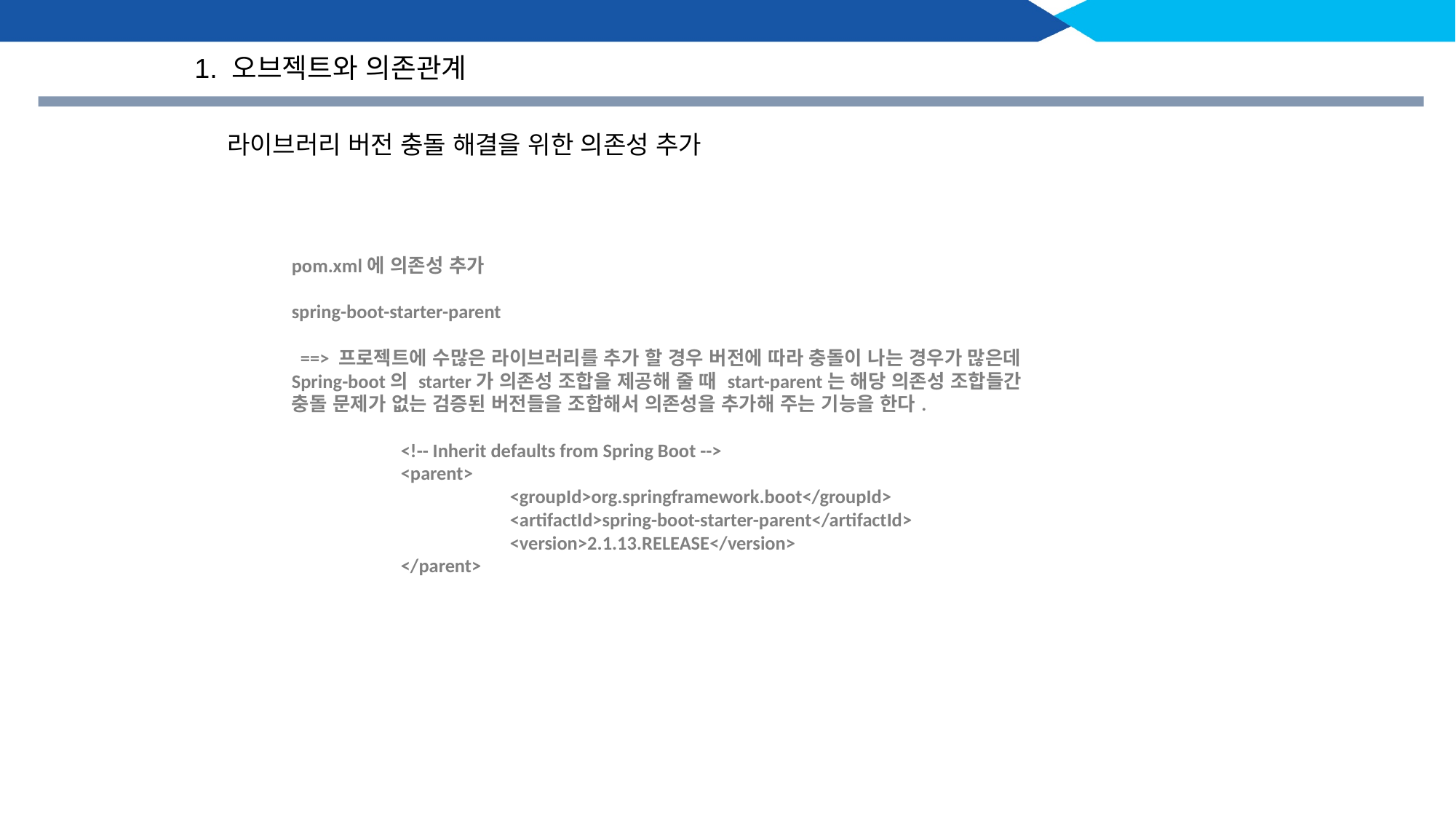

1. 오브젝트와 의존관계
라이브러리 버전 충돌 해결을 위한 의존성 추가
pom.xml에 의존성 추가

spring-boot-starter-parent

  ==> 프로젝트에 수많은 라이브러리를 추가 할 경우 버전에 따라 충돌이 나는 경우가 많은데 Spring-boot의 starter가 의존성 조합을 제공해 줄 때 start-parent는 해당 의존성 조합들간 충돌 문제가 없는 검증된 버전들을 조합해서 의존성을 추가해 주는 기능을 한다.

	<!-- Inherit defaults from Spring Boot -->
	<parent>
		<groupId>org.springframework.boot</groupId>
		<artifactId>spring-boot-starter-parent</artifactId>
		<version>2.1.13.RELEASE</version>
	</parent>